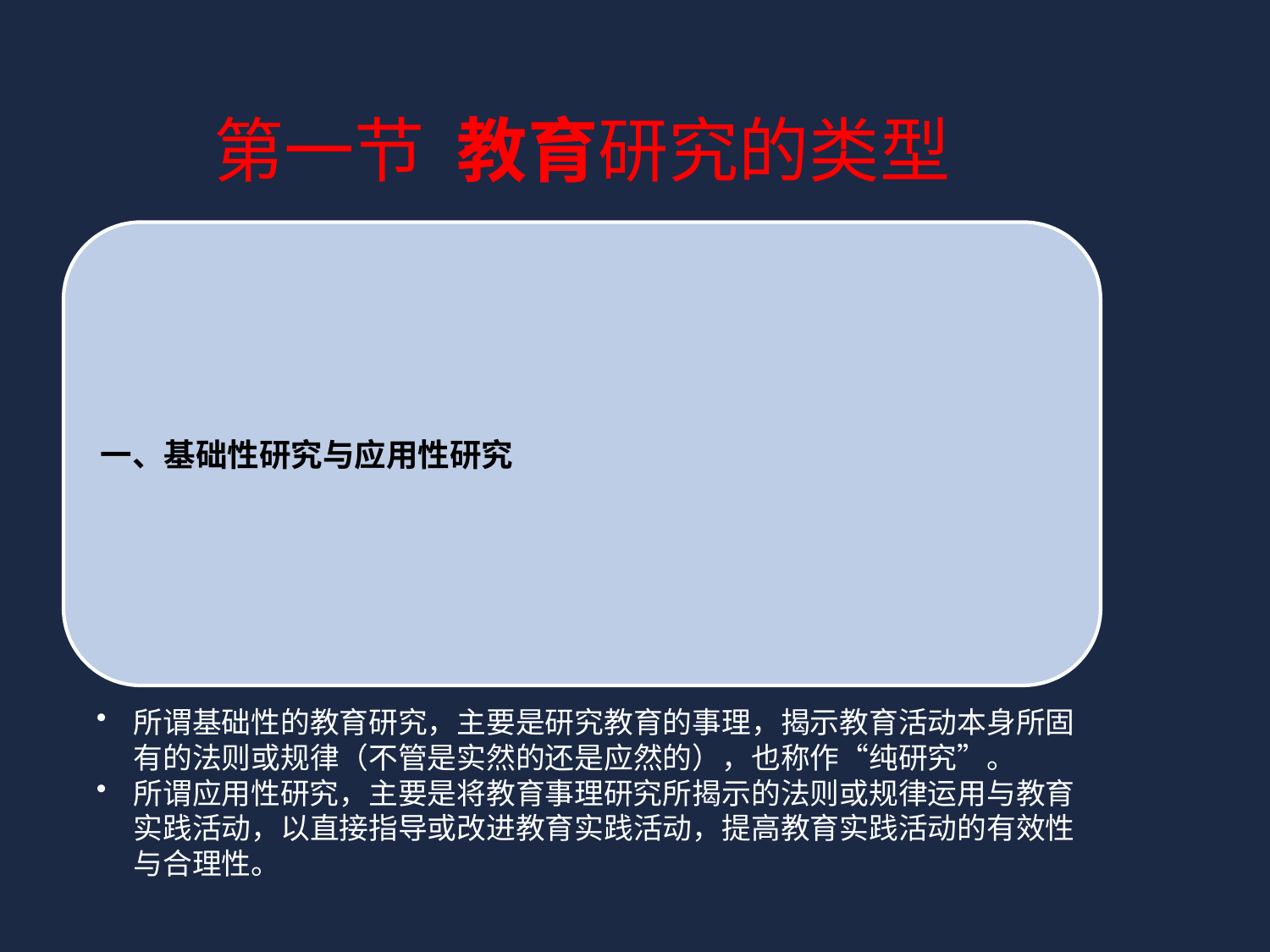

第一节  教育研究的类型
一、基础性研究与应用性研究
所谓基础性的教育研究，主要是研究教育的事理，揭示教育活动本身所固有的法则或规律（不管是实然的还是应然的），也称作“纯研究”。
所谓应用性研究，主要是将教育事理研究所揭示的法则或规律运用与教育实践活动，以直接指导或改进教育实践活动，提高教育实践活动的有效性与合理性。